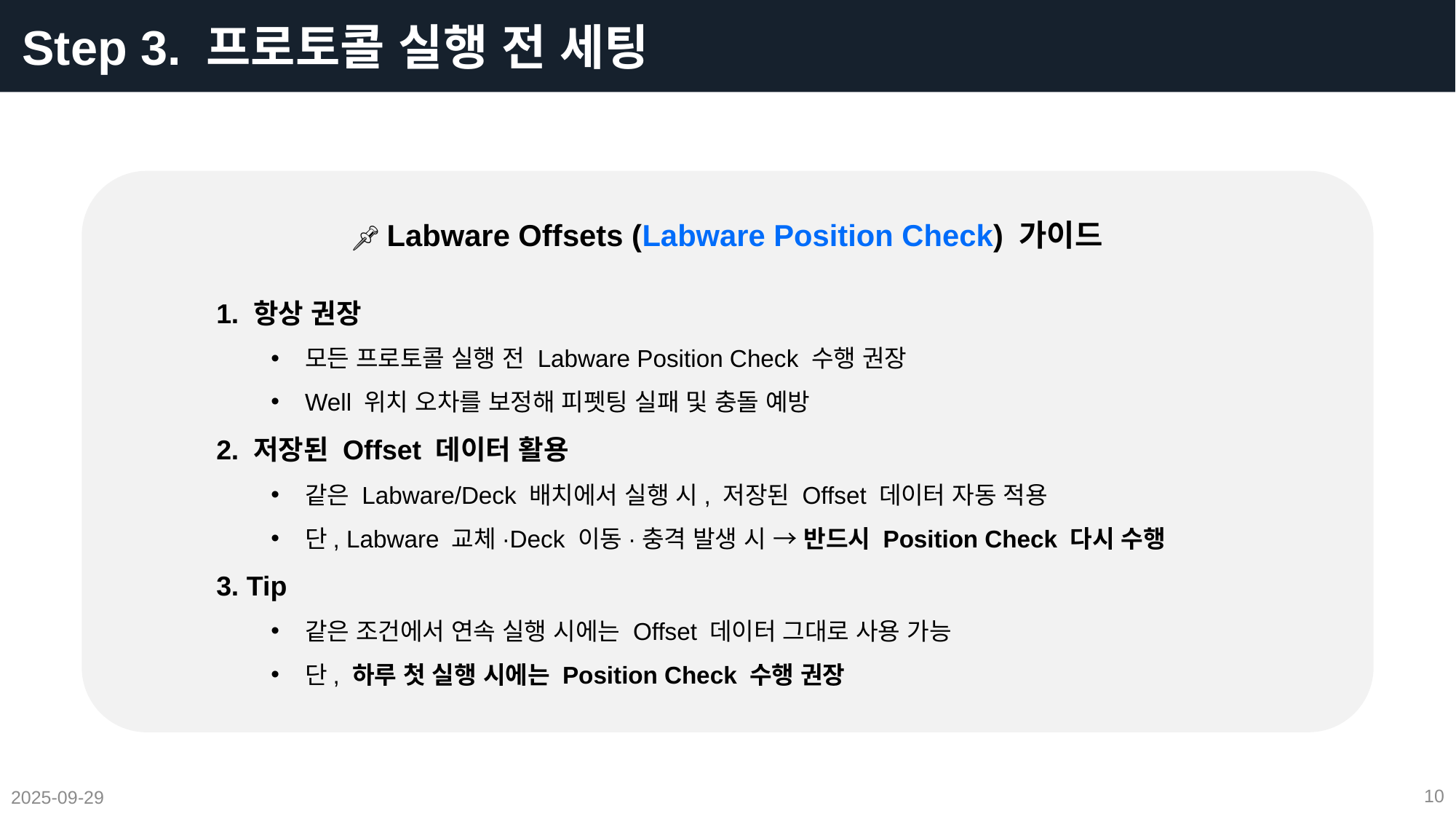

Step 3. 프로토콜 실행 전 세팅

📌 Labware Offsets (Labware Position Check) 가이드

1. 항상 권장
모든 프로토콜 실행 전 Labware Position Check 수행 권장
Well 위치 오차를 보정해 피펫팅 실패 및 충돌 예방
2. 저장된 Offset 데이터 활용
같은 Labware/Deck 배치에서 실행 시, 저장된 Offset 데이터 자동 적용
단, Labware 교체·Deck 이동·충격 발생 시 → 반드시 Position Check 다시 수행
3. Tip
같은 조건에서 연속 실행 시에는 Offset 데이터 그대로 사용 가능
단, 하루 첫 실행 시에는 Position Check 수행 권장
10
2025-09-29